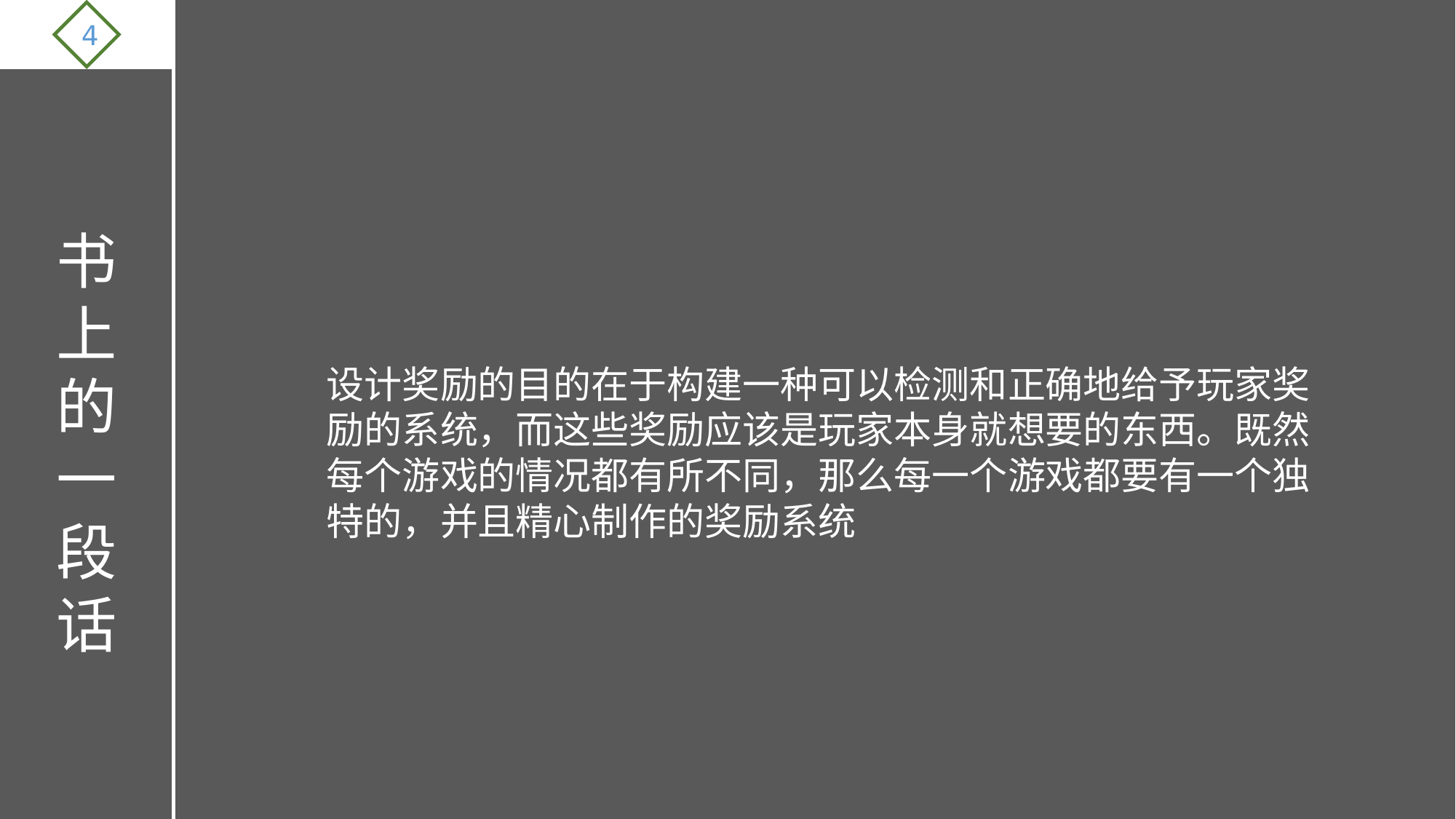

4
书上的一段话
设计奖励的目的在于构建一种可以检测和正确地给予玩家奖励的系统，而这些奖励应该是玩家本身就想要的东西。既然每个游戏的情况都有所不同，那么每一个游戏都要有一个独特的，并且精心制作的奖励系统